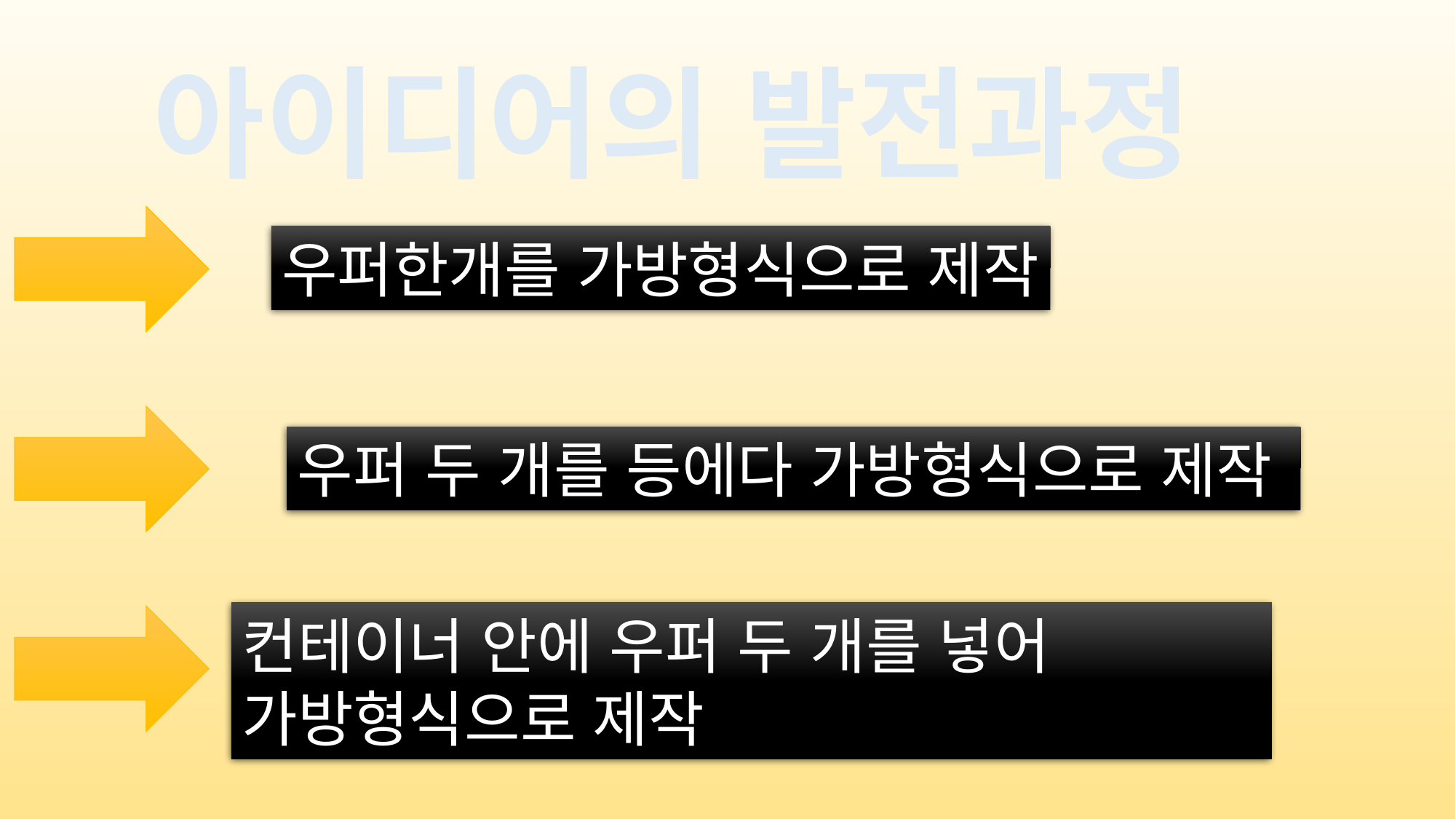

아이디어의 발전과정

우퍼한개를 가방형식으로 제작

우퍼 두 개를 등에다 가방형식으로 제작
컨테이너 안에 우퍼 두 개를 넣어 가방형식으로 제작